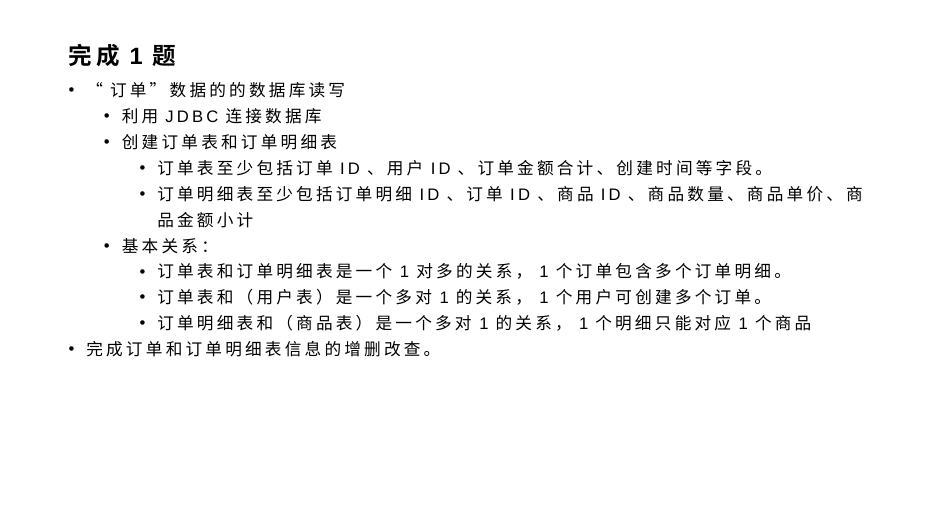

# 完成1题
“订单”数据的的数据库读写
利用JDBC连接数据库
创建订单表和订单明细表
订单表至少包括订单ID、用户ID、订单金额合计、创建时间等字段。
订单明细表至少包括订单明细ID、订单ID、商品ID、商品数量、商品单价、商品金额小计
基本关系：
订单表和订单明细表是一个1对多的关系，1个订单包含多个订单明细。
订单表和（用户表）是一个多对1的关系，1个用户可创建多个订单。
订单明细表和（商品表）是一个多对1的关系，1个明细只能对应1个商品
完成订单和订单明细表信息的增删改查。